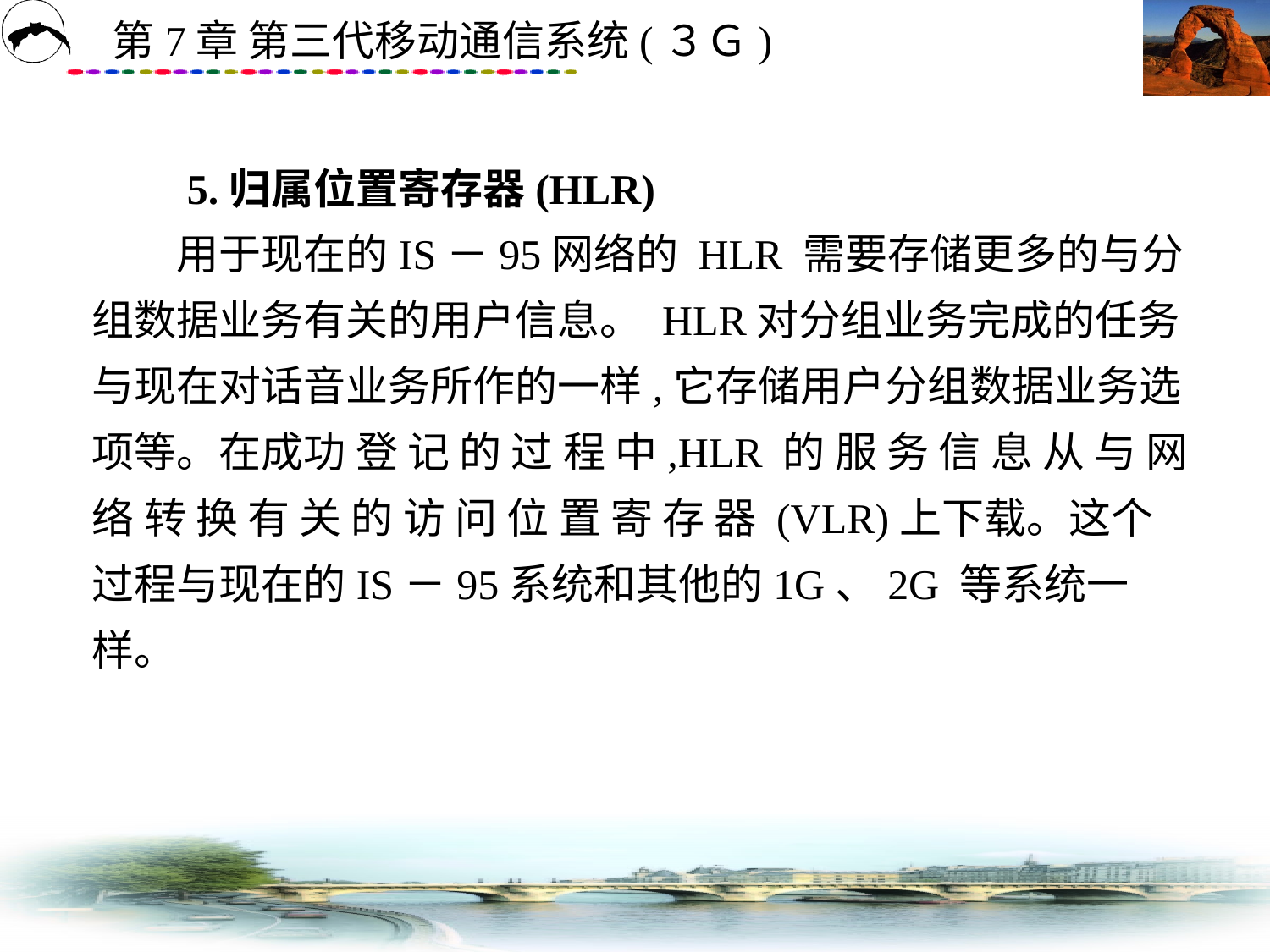

# 5.归属位置寄存器(HLR) 　　用于现在的IS－95网络的 HLR 需要存储更多的与分组数据业务有关的用户信息。 HLR对分组业务完成的任务与现在对话音业务所作的一样,它存储用户分组数据业务选 项等。在成功 登 记 的 过 程 中,HLR 的 服 务 信 息 从 与 网 络 转 换 有 关 的 访 问 位 置 寄 存 器 (VLR)上下载。这个过程与现在的IS－95系统和其他的1G、2G 等系统一样。